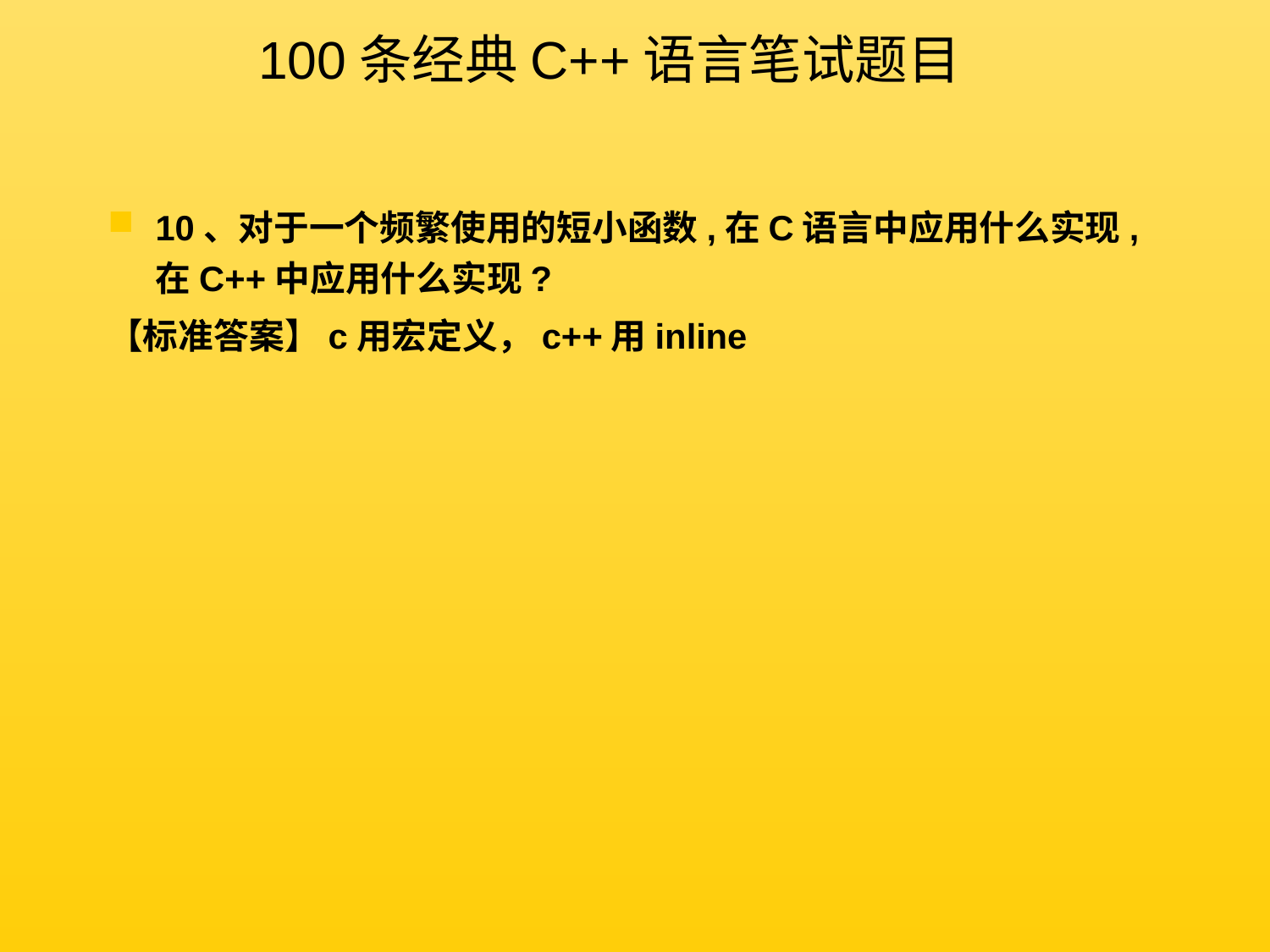

100条经典C++语言笔试题目
10、对于一个频繁使用的短小函数,在C语言中应用什么实现,在C++中应用什么实现?
【标准答案】c用宏定义，c++用inline